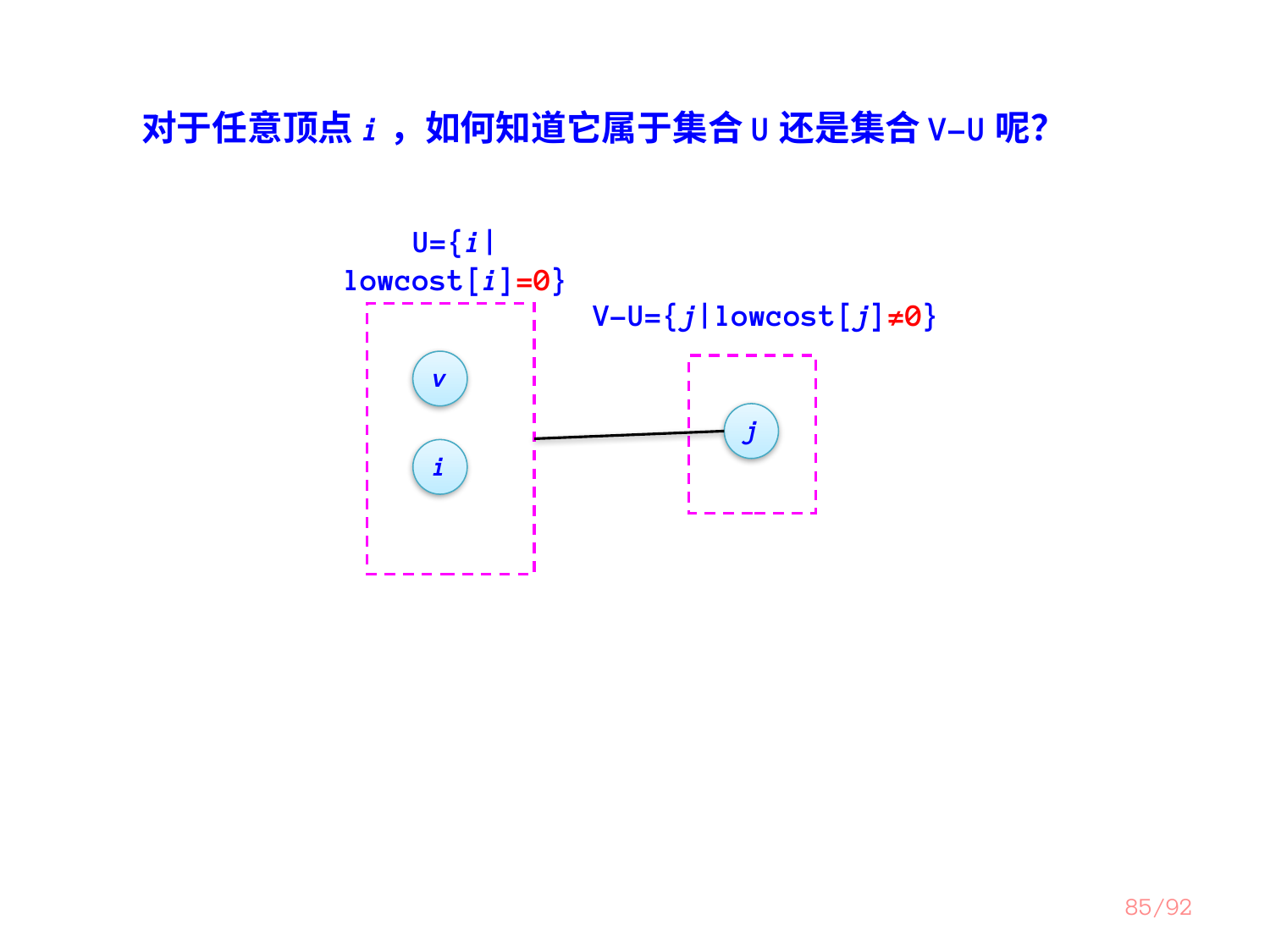

对于任意顶点i，如何知道它属于集合U还是集合V-U呢？
U={i|lowcost[i]=0}
V-U={j|lowcost[j]≠0}

v

j
i
85/92